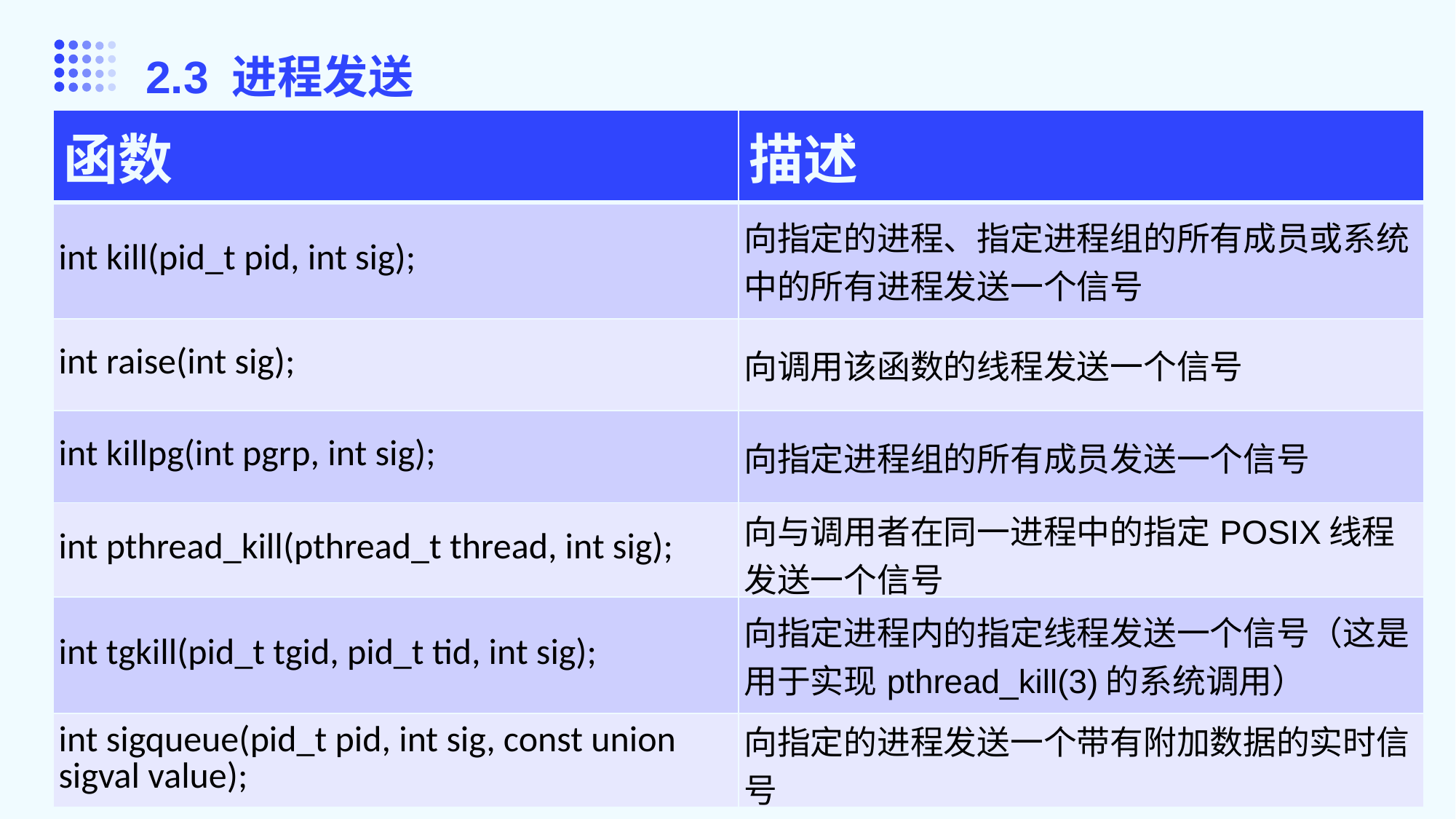

2.3 进程发送

| 函数 | 描述 |
| --- | --- |
| int kill(pid\_t pid, int sig); | 向指定的进程、指定进程组的所有成员或系统中的所有进程发送一个信号 |
| int raise(int sig); | 向调用该函数的线程发送一个信号 |
| int killpg(int pgrp, int sig); | 向指定进程组的所有成员发送一个信号 |
| int pthread\_kill(pthread\_t thread, int sig); | 向与调用者在同一进程中的指定POSIX线程发送一个信号 |
| int tgkill(pid\_t tgid, pid\_t tid, int sig); | 向指定进程内的指定线程发送一个信号（这是用于实现pthread\_kill(3)的系统调用） |
| int sigqueue(pid\_t pid, int sig, const union sigval value); | 向指定的进程发送一个带有附加数据的实时信号 |